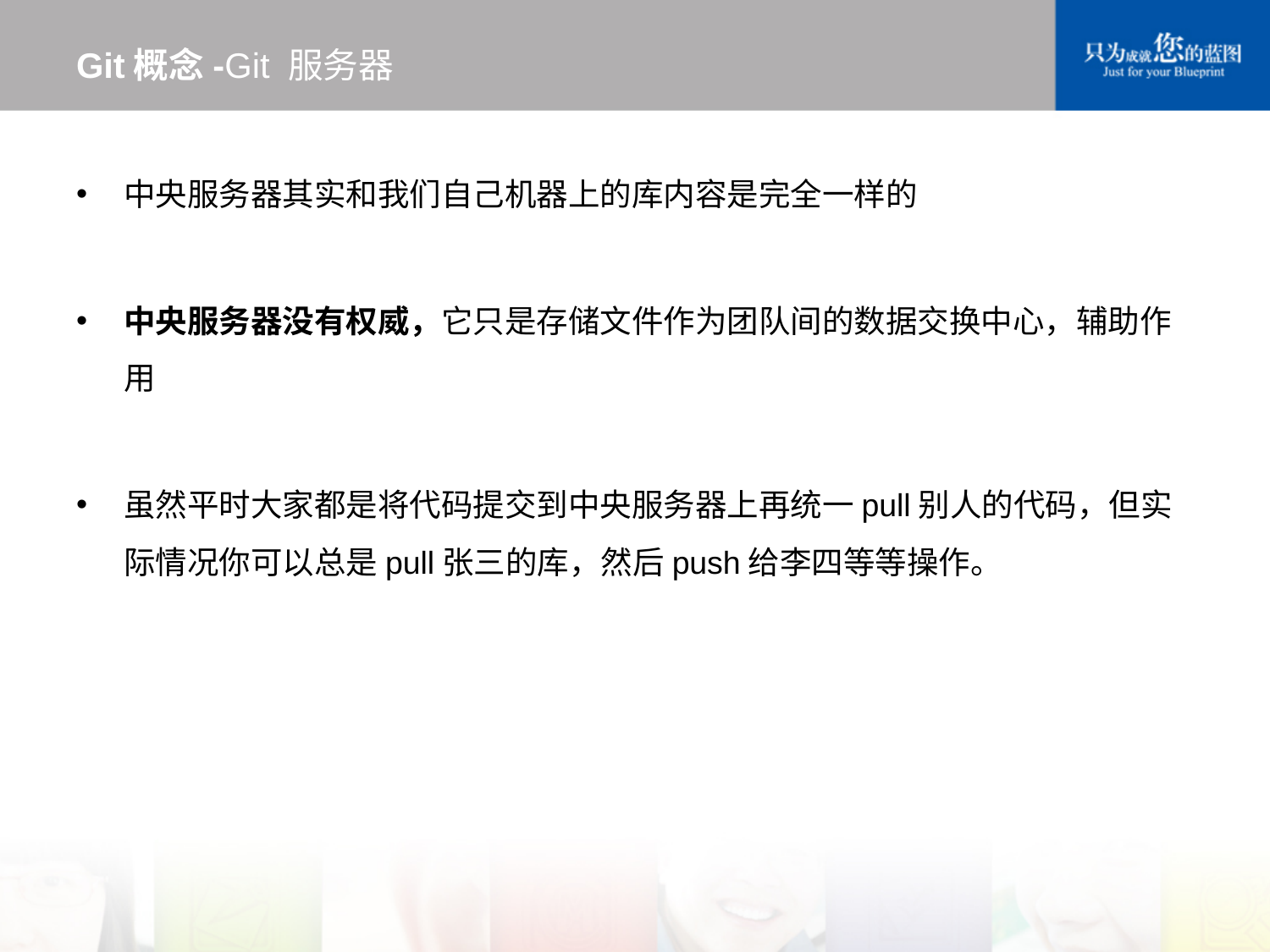

# Git概念-Git 服务器

中央服务器其实和我们自己机器上的库内容是完全一样的

中央服务器没有权威，它只是存储文件作为团队间的数据交换中心，辅助作用

虽然平时大家都是将代码提交到中央服务器上再统一pull别人的代码，但实际情况你可以总是pull张三的库，然后push给李四等等操作。